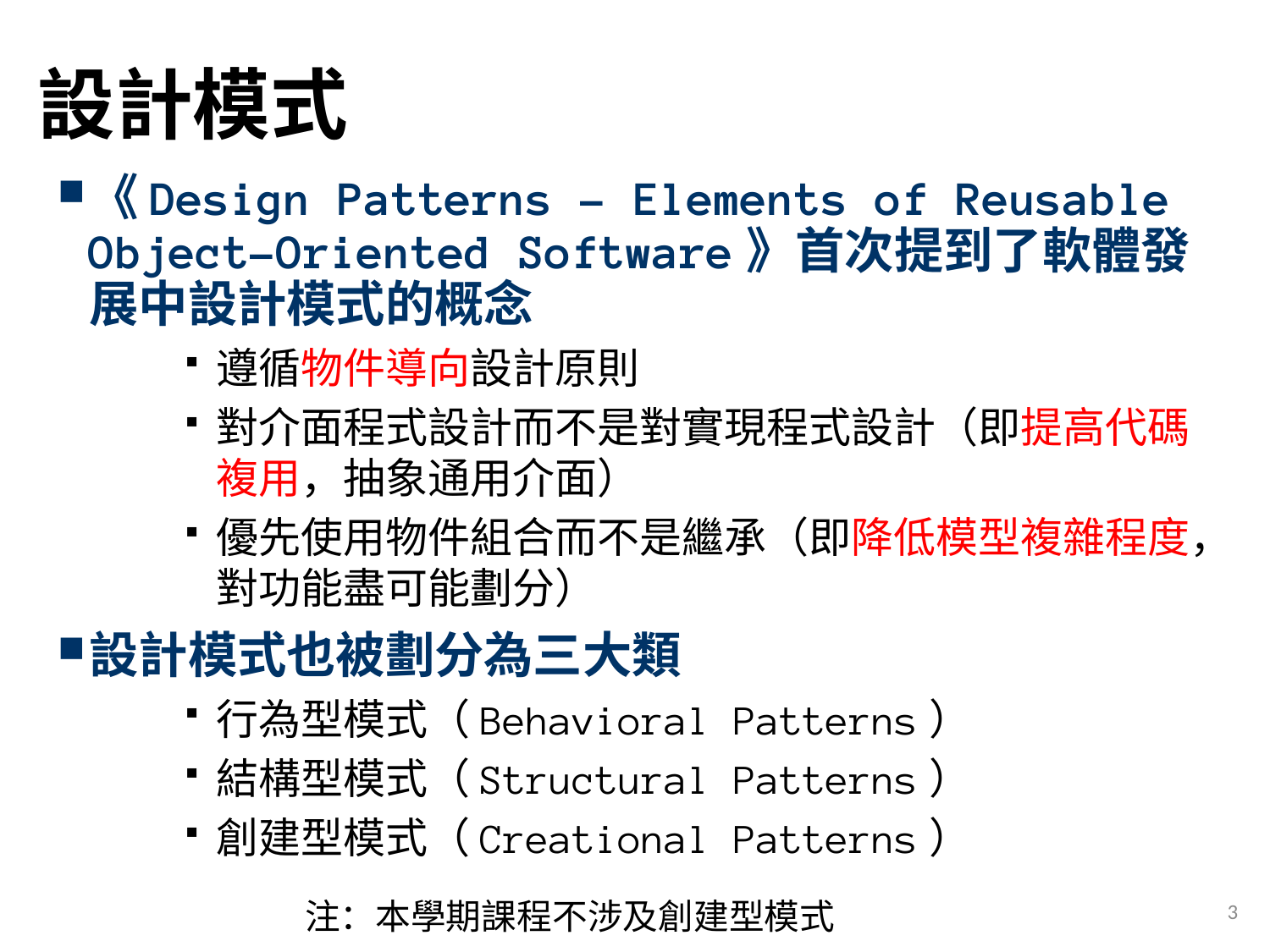

# 設計模式
《Design Patterns - Elements of Reusable Object-Oriented Software》首次提到了軟體發展中設計模式的概念
遵循物件導向設計原則
對介面程式設計而不是對實現程式設計（即提高代碼複用，抽象通用介面）
優先使用物件組合而不是繼承（即降低模型複雜程度，對功能盡可能劃分）
設計模式也被劃分為三大類
行為型模式（Behavioral Patterns）
結構型模式（Structural Patterns）
創建型模式（Creational Patterns）

3
注：本學期課程不涉及創建型模式